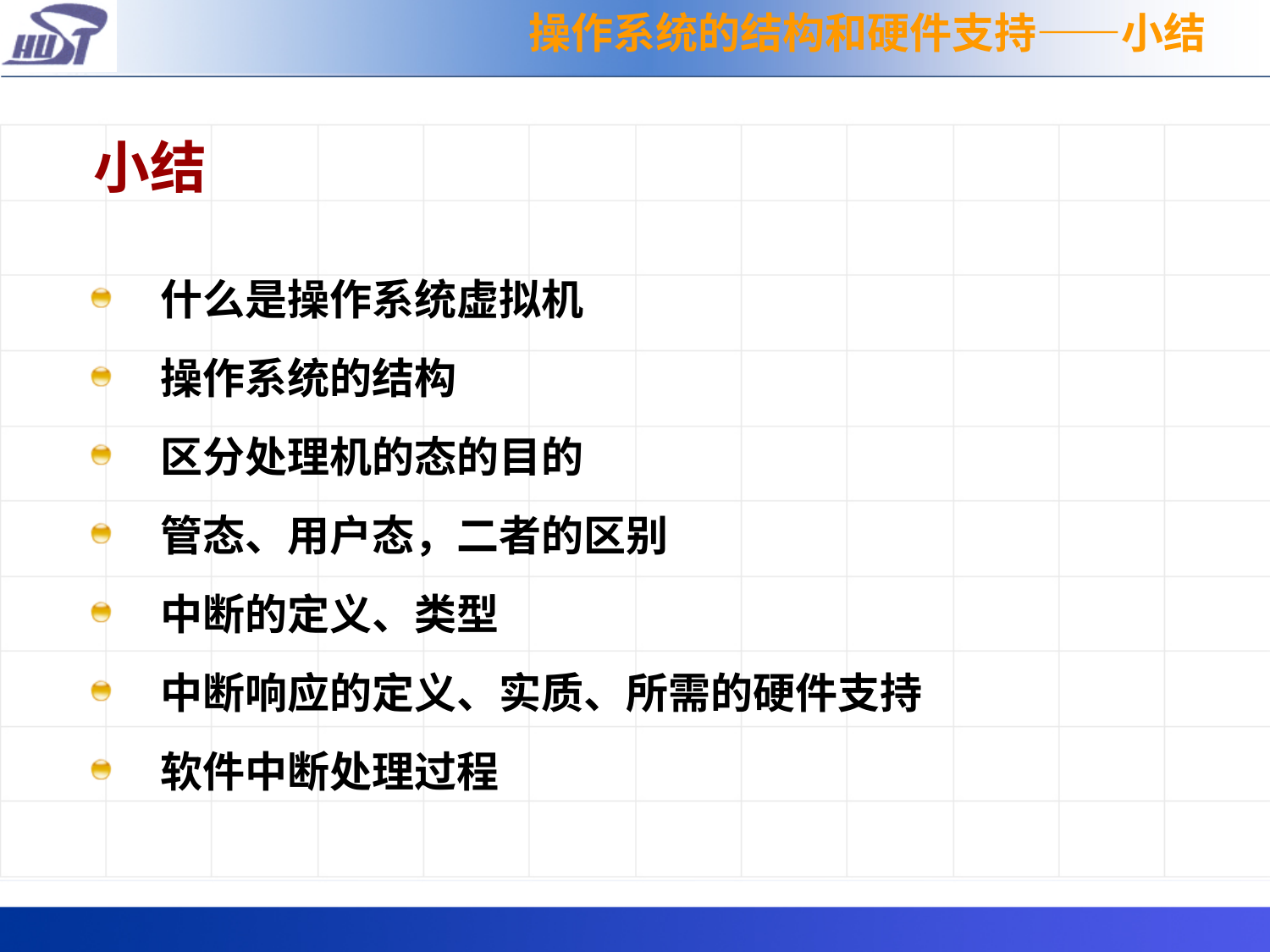

操作系统的结构和硬件支持——小结
小结
什么是操作系统虚拟机
操作系统的结构
区分处理机的态的目的
管态、用户态，二者的区别
中断的定义、类型
中断响应的定义、实质、所需的硬件支持
软件中断处理过程